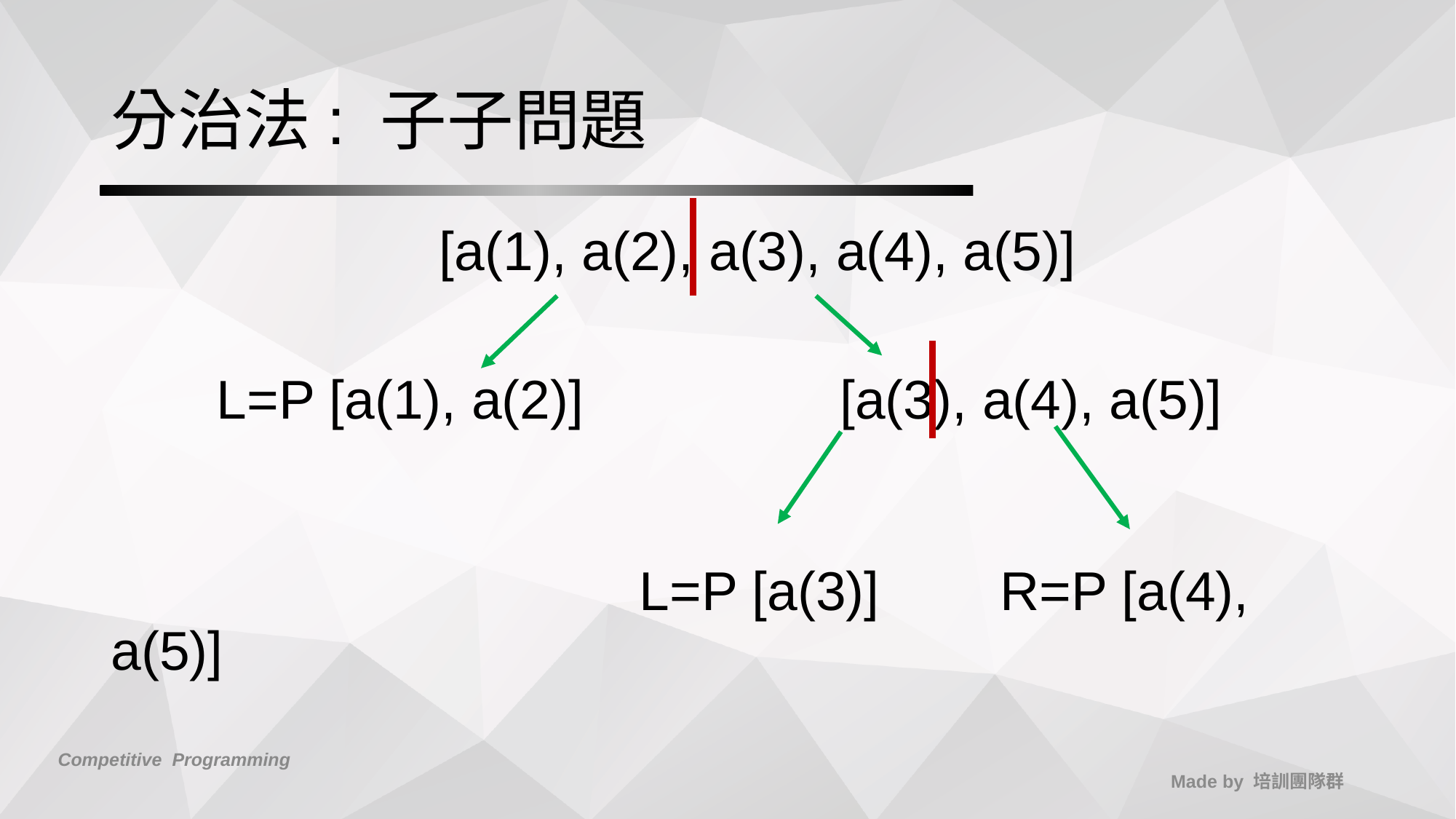

# 分治法: 子子問題
    [a(1), a(2), a(3), a(4), a(5)]

       L=P [a(1), a(2)]                 [a(3), a(4), a(5)]
                                   L=P [a(3)]        R=P [a(4), a(5)]